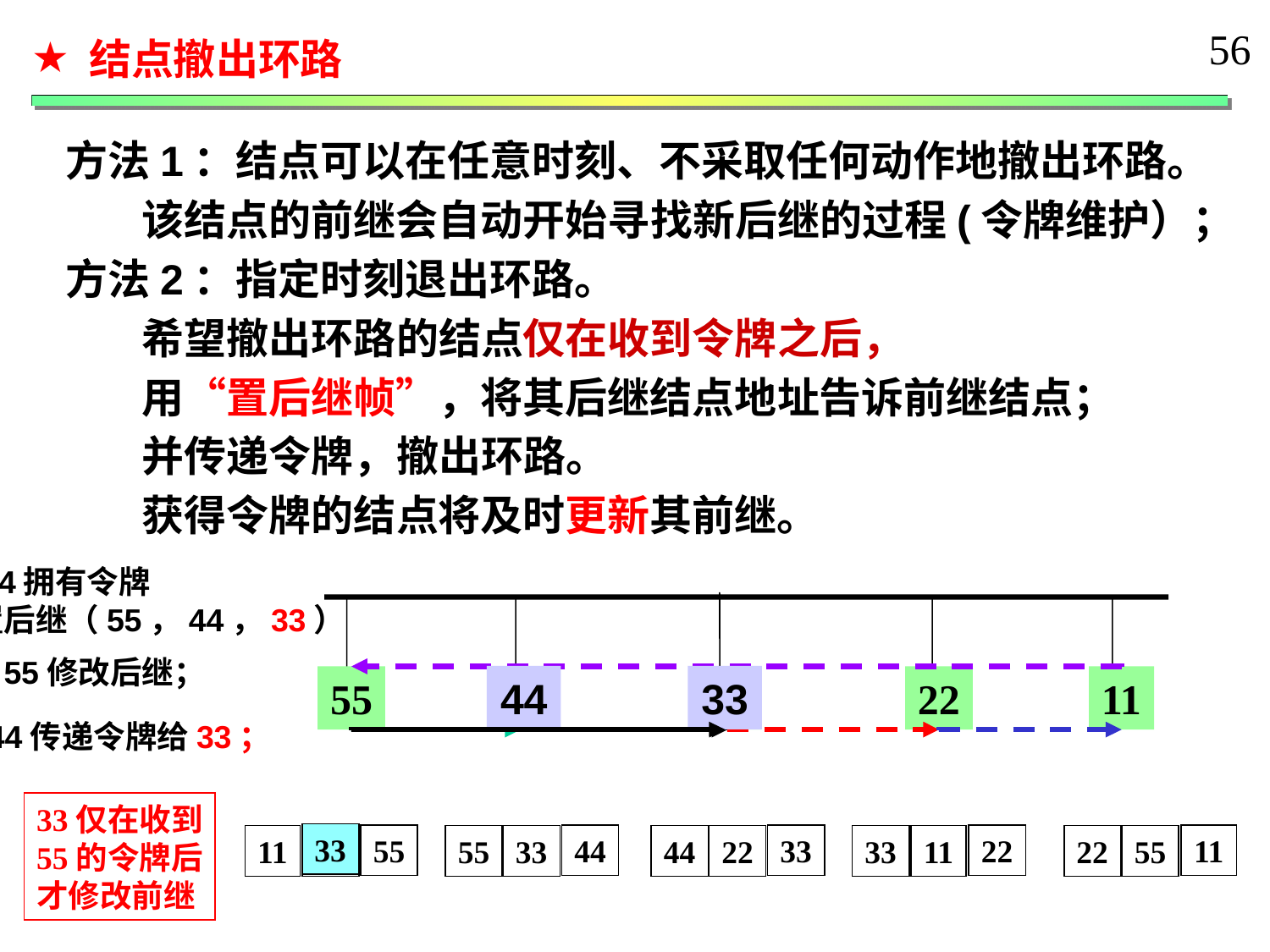

56
 结点撤出环路

方法1：结点可以在任意时刻、不采取任何动作地撤出环路。
       该结点的前继会自动开始寻找新后继的过程(令牌维护）；
方法2：指定时刻退出环路。
       希望撤出环路的结点仅在收到令牌之后，
       用“置后继帧”，将其后继结点地址告诉前继结点；
       并传递令牌，撤出环路。
       获得令牌的结点将及时更新其前继。
 44拥有令牌
置后继（55，44，33）

55修改后继；
33
44
33
44传递令牌给33；
55
44
33
22
11
33仅在收到
55的令牌后
才修改前继
55
44
33
22
11
11
44
55
33
44
22
33
11
22
55